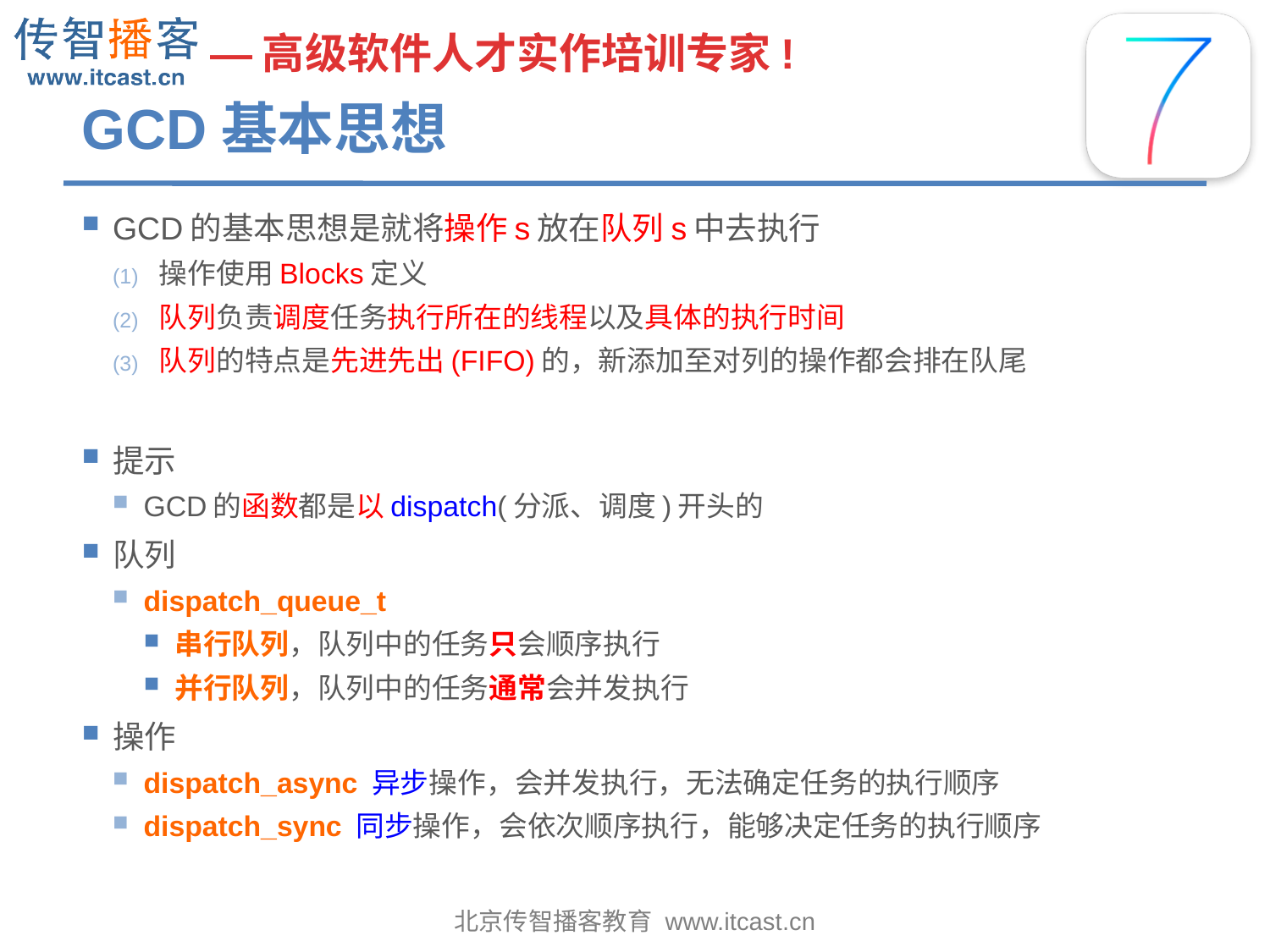

# GCD基本思想
GCD的基本思想是就将操作s放在队列s中去执行
操作使用Blocks定义
队列负责调度任务执行所在的线程以及具体的执行时间
队列的特点是先进先出(FIFO)的，新添加至对列的操作都会排在队尾

提示
GCD的函数都是以dispatch(分派、调度)开头的
队列
dispatch_queue_t
串行队列，队列中的任务只会顺序执行
并行队列，队列中的任务通常会并发执行
操作
dispatch_async 异步操作，会并发执行，无法确定任务的执行顺序
dispatch_sync 同步操作，会依次顺序执行，能够决定任务的执行顺序